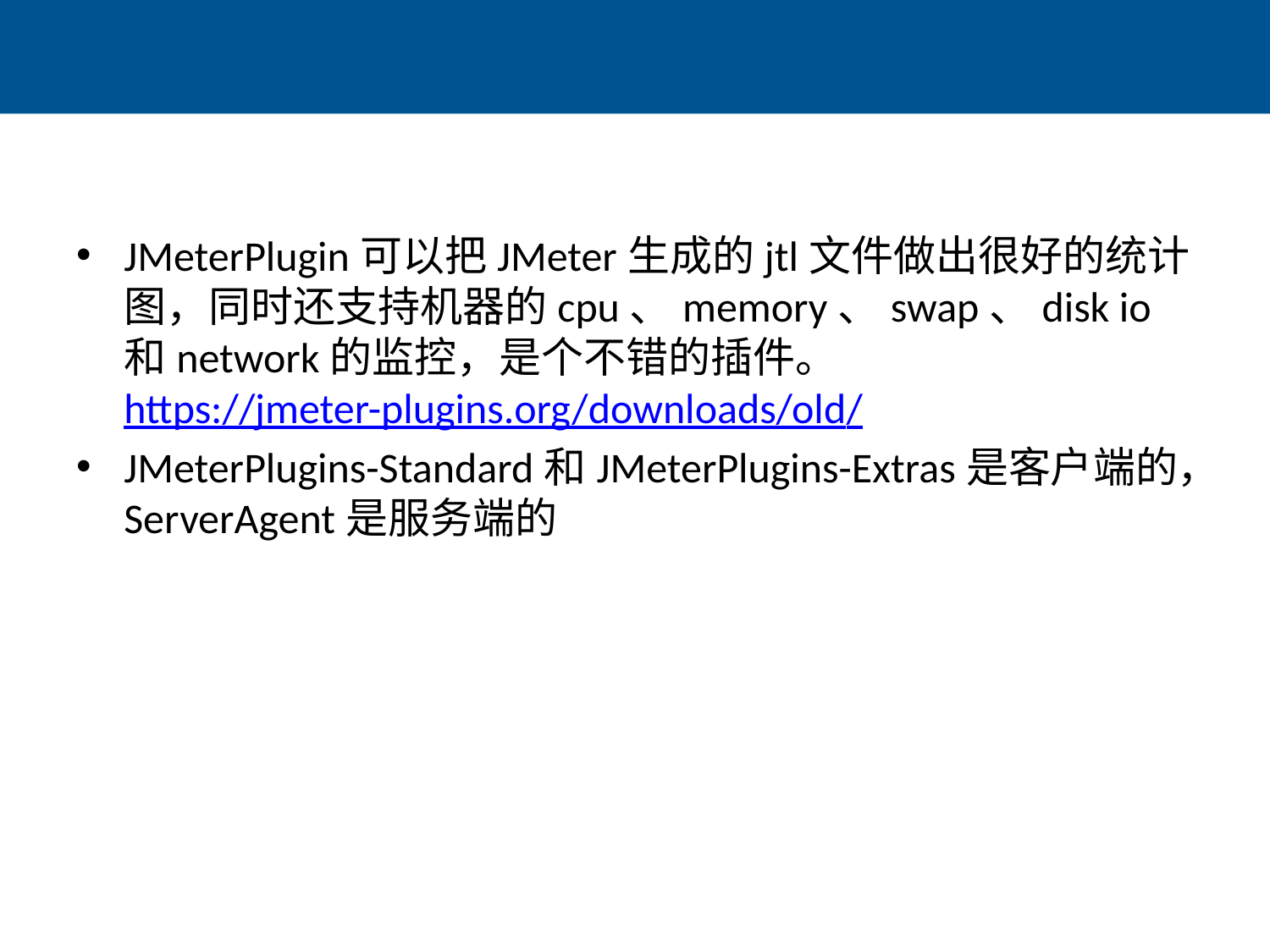

#
JMeterPlugin可以把JMeter生成的jtl文件做出很好的统计图，同时还支持机器的cpu、memory、swap、disk io和network的监控，是个不错的插件。
https://jmeter-plugins.org/downloads/old/
JMeterPlugins-Standard和JMeterPlugins-Extras是客户端的，ServerAgent是服务端的